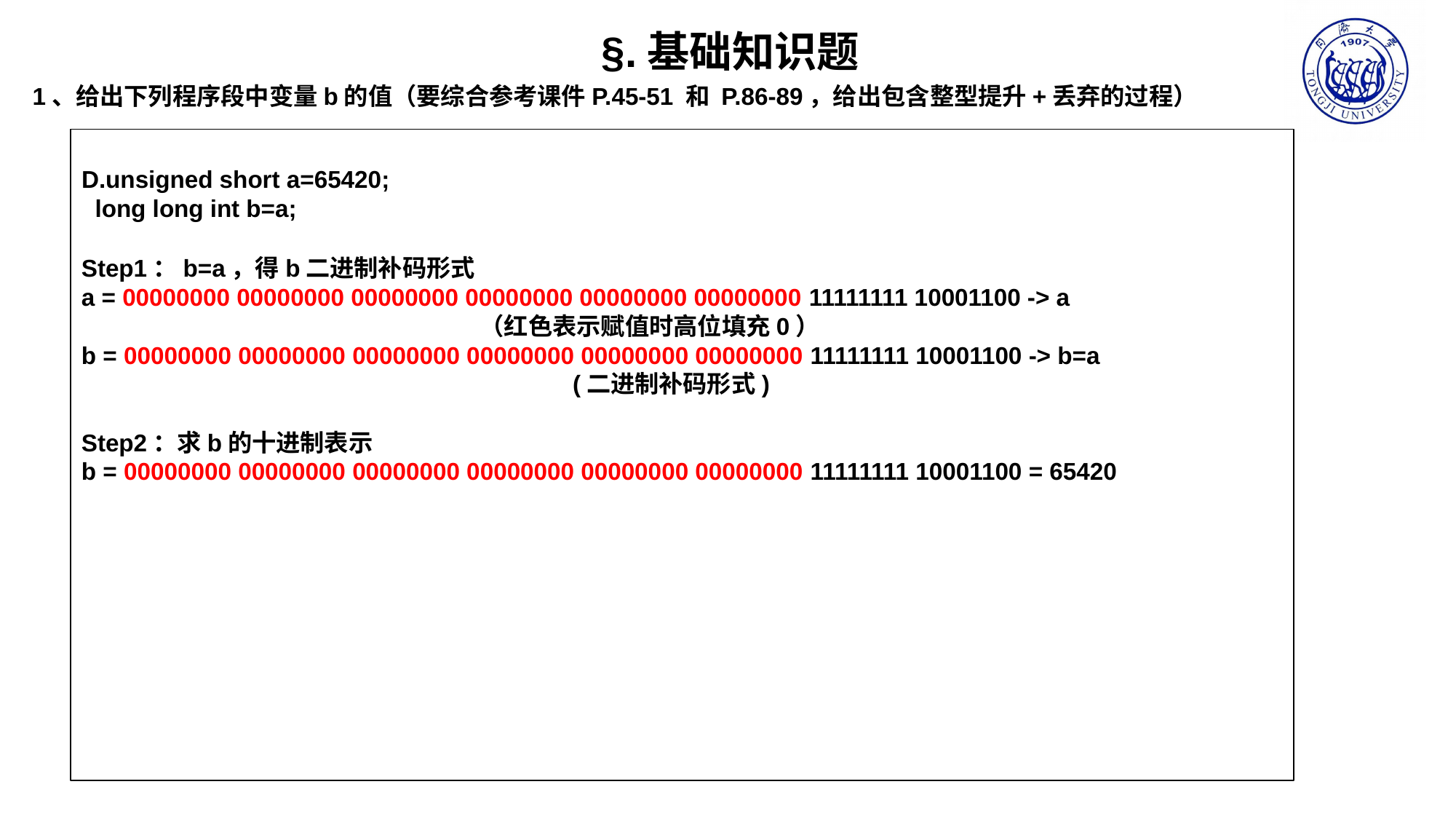

§.基础知识题
1、给出下列程序段中变量b的值（要综合参考课件P.45-51 和 P.86-89，给出包含整型提升+丢弃的过程）

D.unsigned short a=65420;
  long long int b=a;
Step1：b=a，得b二进制补码形式
a = 00000000 00000000 00000000 00000000 00000000 00000000 11111111 10001100 -> a
                                                                        （红色表示赋值时高位填充0）
b = 00000000 00000000 00000000 00000000 00000000 00000000 11111111 10001100 -> b=a
                                                                         (二进制补码形式)

Step2：求b的十进制表示
b = 00000000 00000000 00000000 00000000 00000000 00000000 11111111 10001100 = 65420